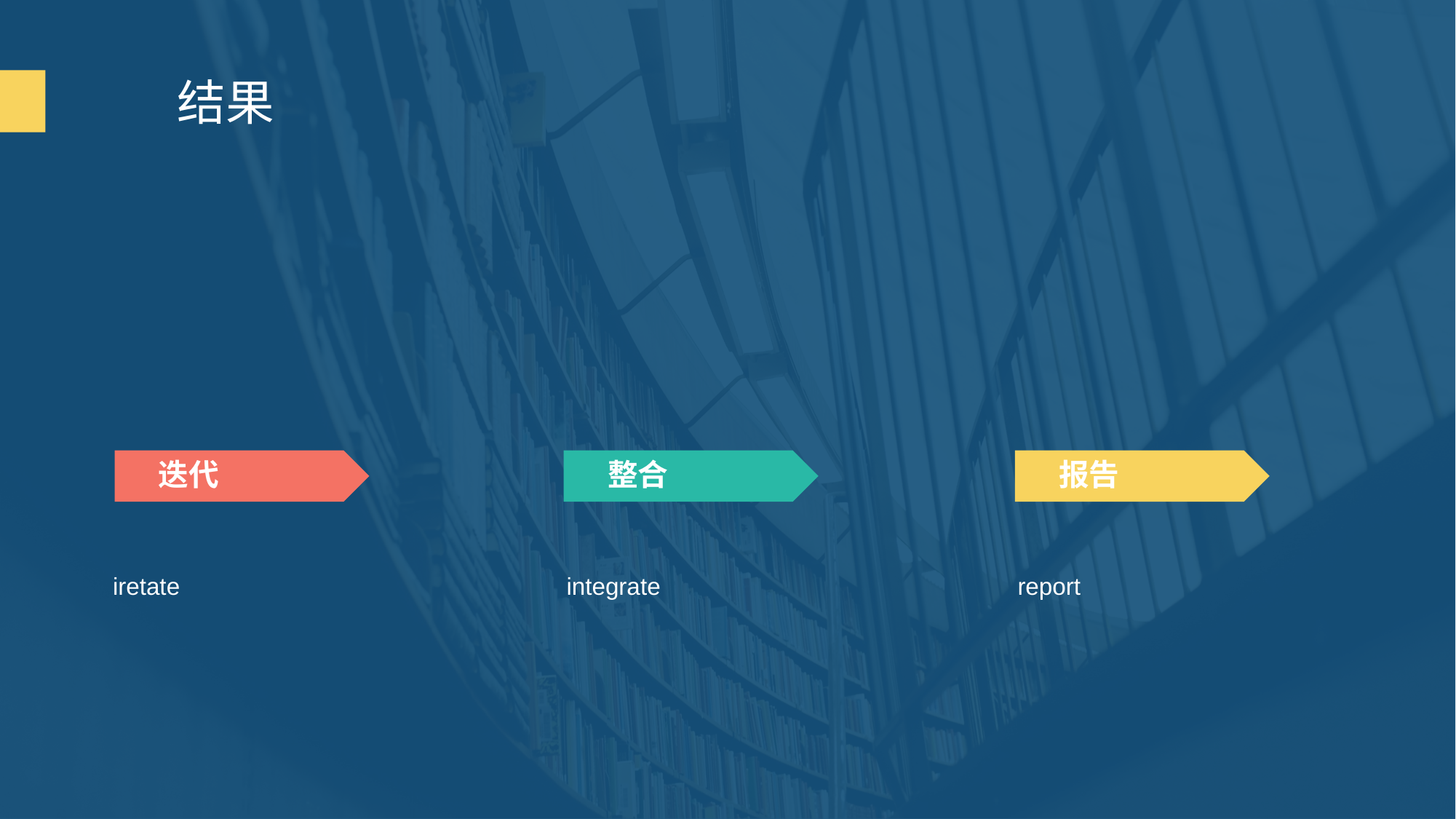

结果

迭代

整合

报告
iretate
integrate
report